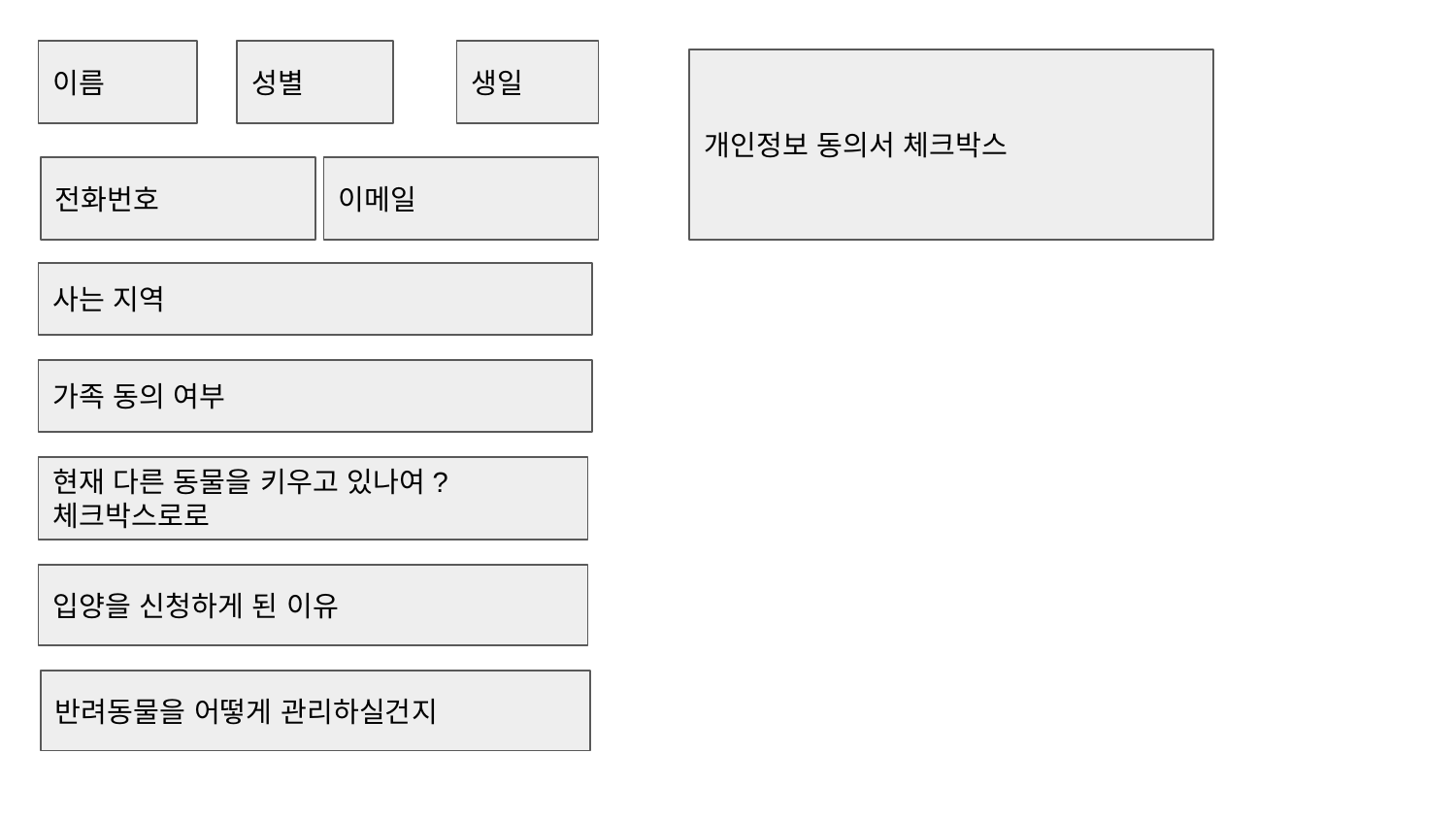

이름
성별
생일
개인정보 동의서 체크박스
전화번호
이메일
사는 지역
가족 동의 여부
현재 다른 동물을 키우고 있나여? 체크박스로로
입양을 신청하게 된 이유
반려동물을 어떻게 관리하실건지